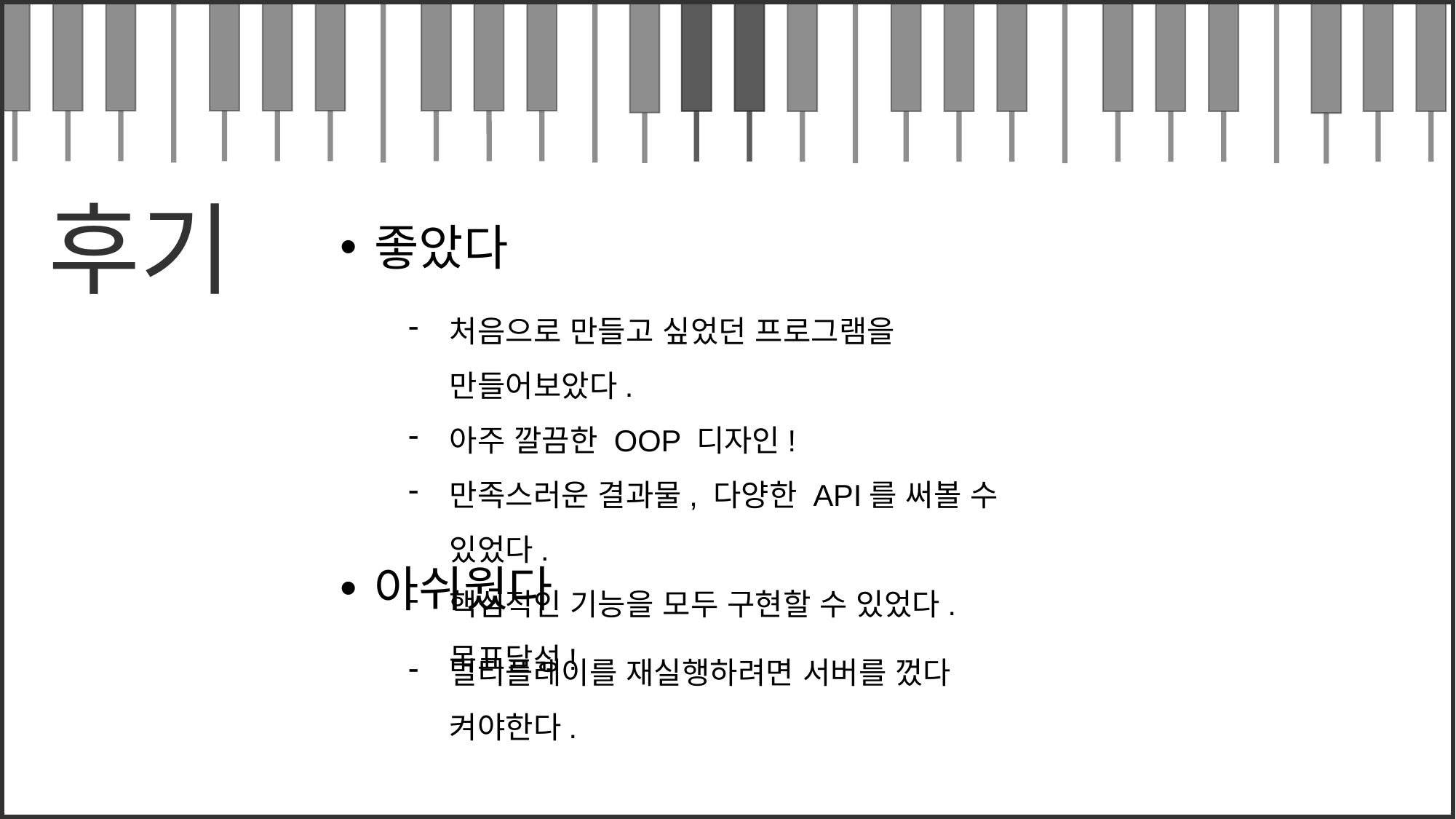

후기
좋았다
처음으로 만들고 싶었던 프로그램을 만들어보았다.
아주 깔끔한 OOP 디자인!
만족스러운 결과물, 다양한 API를 써볼 수 있었다.
핵심적인 기능을 모두 구현할 수 있었다. 목표달성!
아쉬웠다
멀티플레이를 재실행하려면 서버를 껐다 켜야한다.